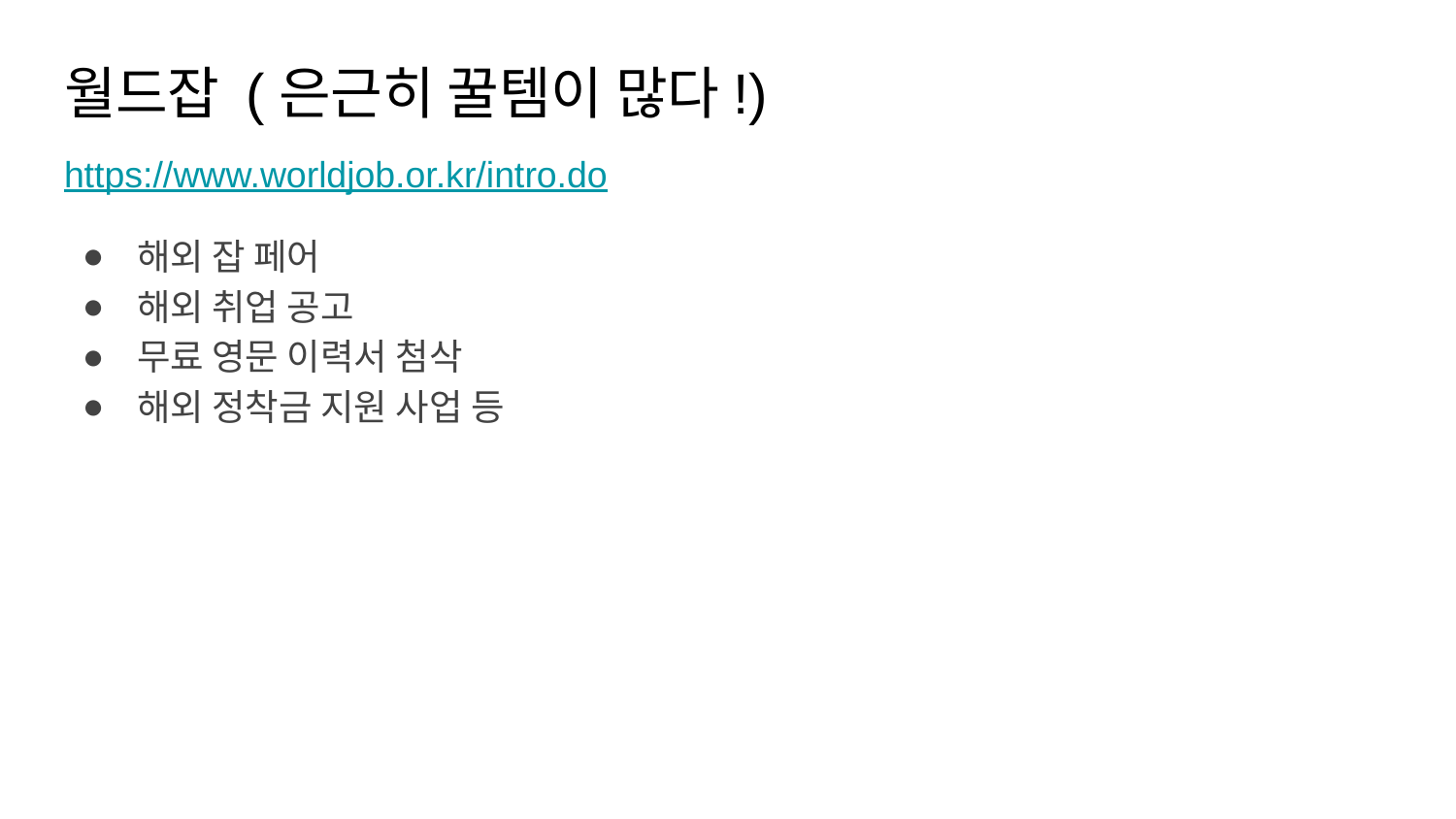

# 월드잡 (은근히 꿀템이 많다!)
https://www.worldjob.or.kr/intro.do
해외 잡 페어
해외 취업 공고
무료 영문 이력서 첨삭
해외 정착금 지원 사업 등